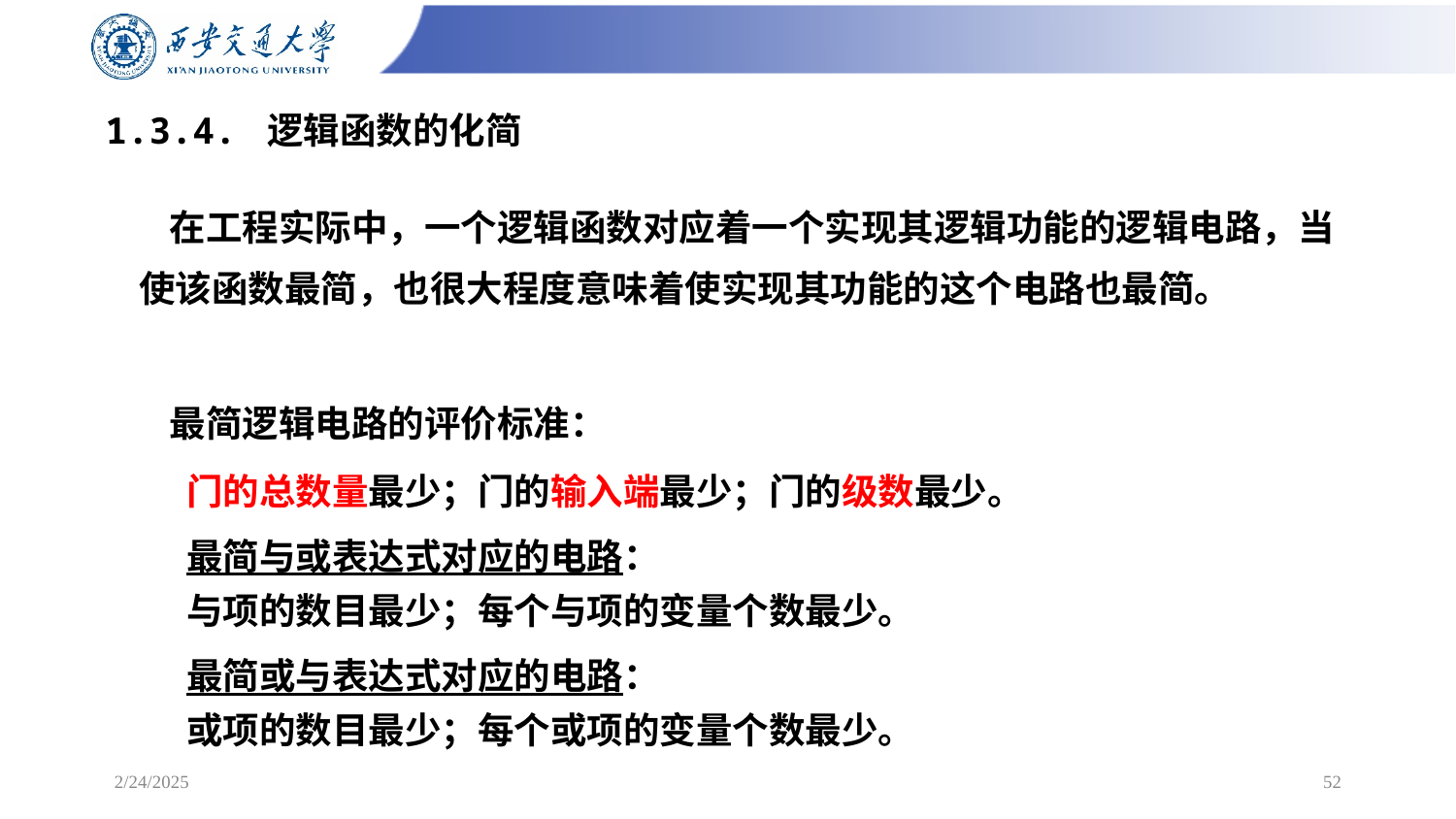

# 1.3.4. 逻辑函数的化简
      在工程实际中，一个逻辑函数对应着一个实现其逻辑功能的逻辑电路，当使该函数最简，也很大程度意味着使实现其功能的这个电路也最简。

      最简逻辑电路的评价标准：
        门的总数量最少；门的输入端最少；门的级数最少。
        最简与或表达式对应的电路：
        与项的数目最少；每个与项的变量个数最少。
        最简或与表达式对应的电路：
        或项的数目最少；每个或项的变量个数最少。
2/24/2025
52